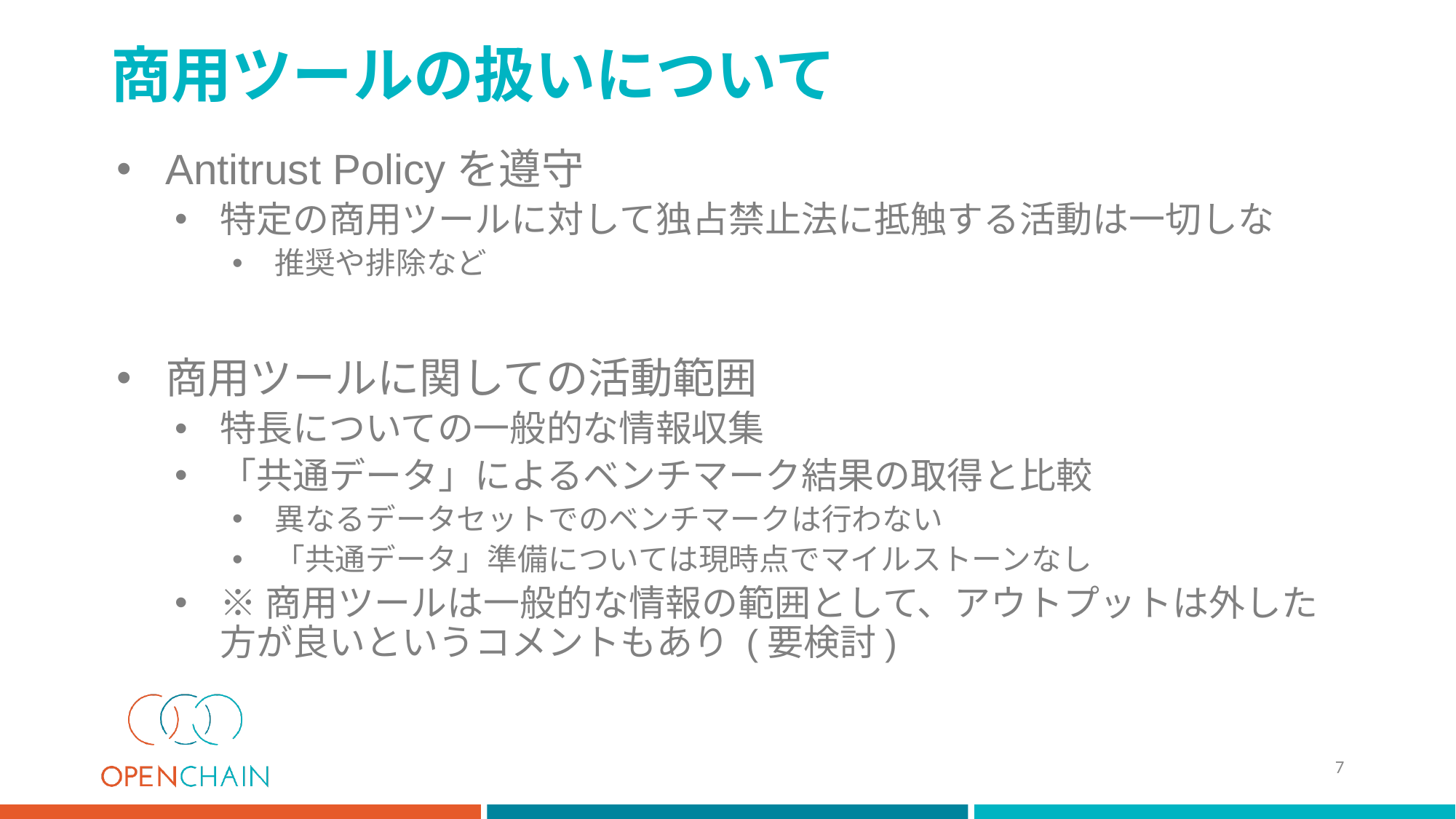

# 商用ツールの扱いについて
Antitrust Policyを遵守
特定の商用ツールに対して独占禁止法に抵触する活動は一切しな
推奨や排除など

商用ツールに関しての活動範囲
特長についての一般的な情報収集
「共通データ」によるベンチマーク結果の取得と比較
異なるデータセットでのベンチマークは行わない
「共通データ」準備については現時点でマイルストーンなし
※商用ツールは一般的な情報の範囲として、アウトプットは外した方が良いというコメントもあり (要検討)
7